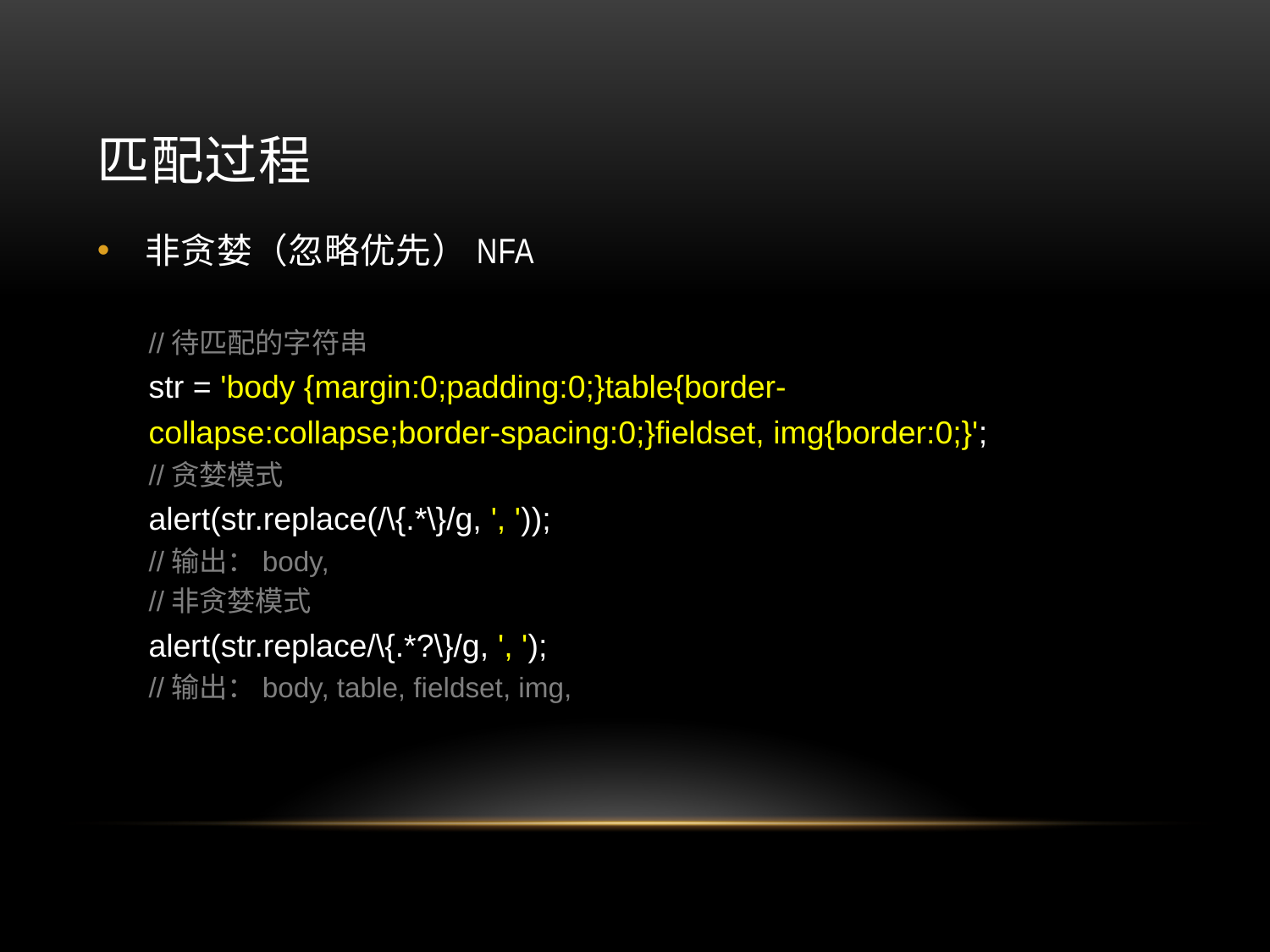

# 匹配过程
非贪婪（忽略优先）NFA
//待匹配的字符串
str = 'body {margin:0;padding:0;}table{border-collapse:collapse;border-spacing:0;}fieldset, img{border:0;}';
//贪婪模式
alert(str.replace(/\{.*\}/g, ', '));
//输出：body,
//非贪婪模式
alert(str.replace/\{.*?\}/g, ', ');
//输出：body, table, fieldset, img,